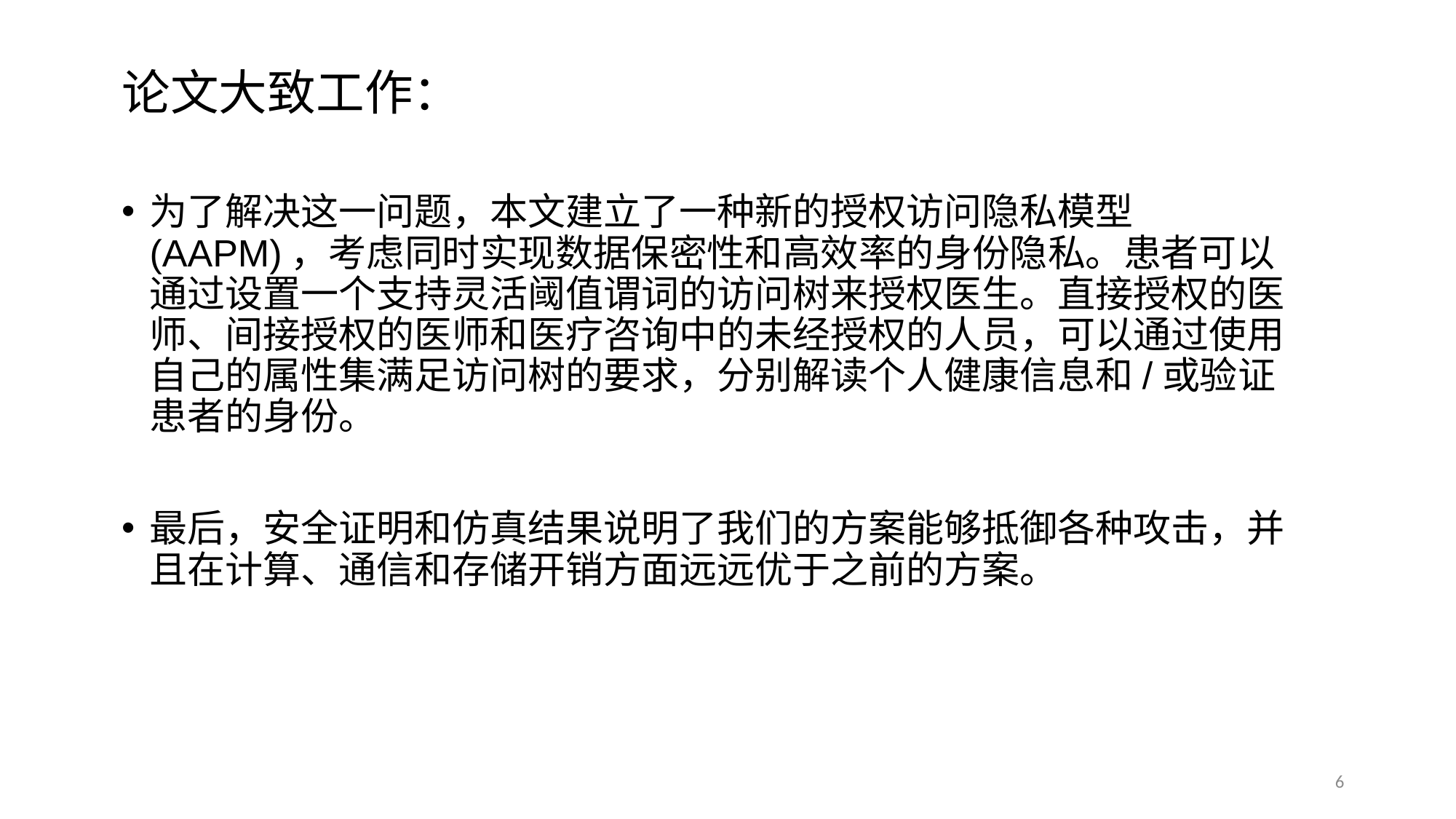

论文大致工作：
为了解决这一问题，本文建立了一种新的授权访问隐私模型(AAPM)，考虑同时实现数据保密性和高效率的身份隐私。患者可以通过设置一个支持灵活阈值谓词的访问树来授权医生。直接授权的医师、间接授权的医师和医疗咨询中的未经授权的人员，可以通过使用自己的属性集满足访问树的要求，分别解读个人健康信息和/或验证患者的身份。

最后，安全证明和仿真结果说明了我们的方案能够抵御各种攻击，并且在计算、通信和存储开销方面远远优于之前的方案。
6